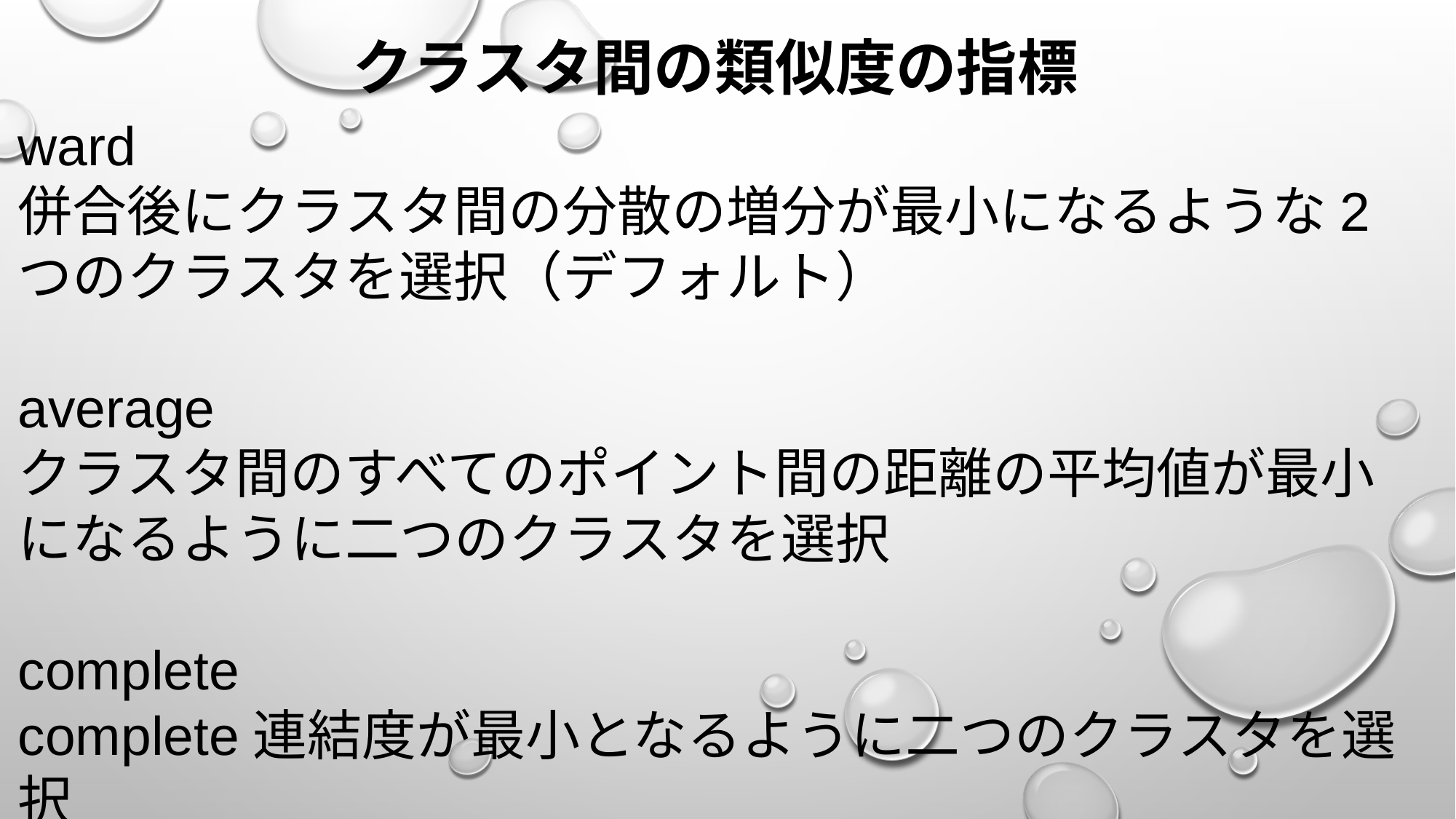

クラスタ間の類似度の指標
ward
併合後にクラスタ間の分散の増分が最小になるような2つのクラスタを選択（デフォルト）

average
クラスタ間のすべてのポイント間の距離の平均値が最小になるように二つのクラスタを選択

complete
complete連結度が最小となるように二つのクラスタを選択